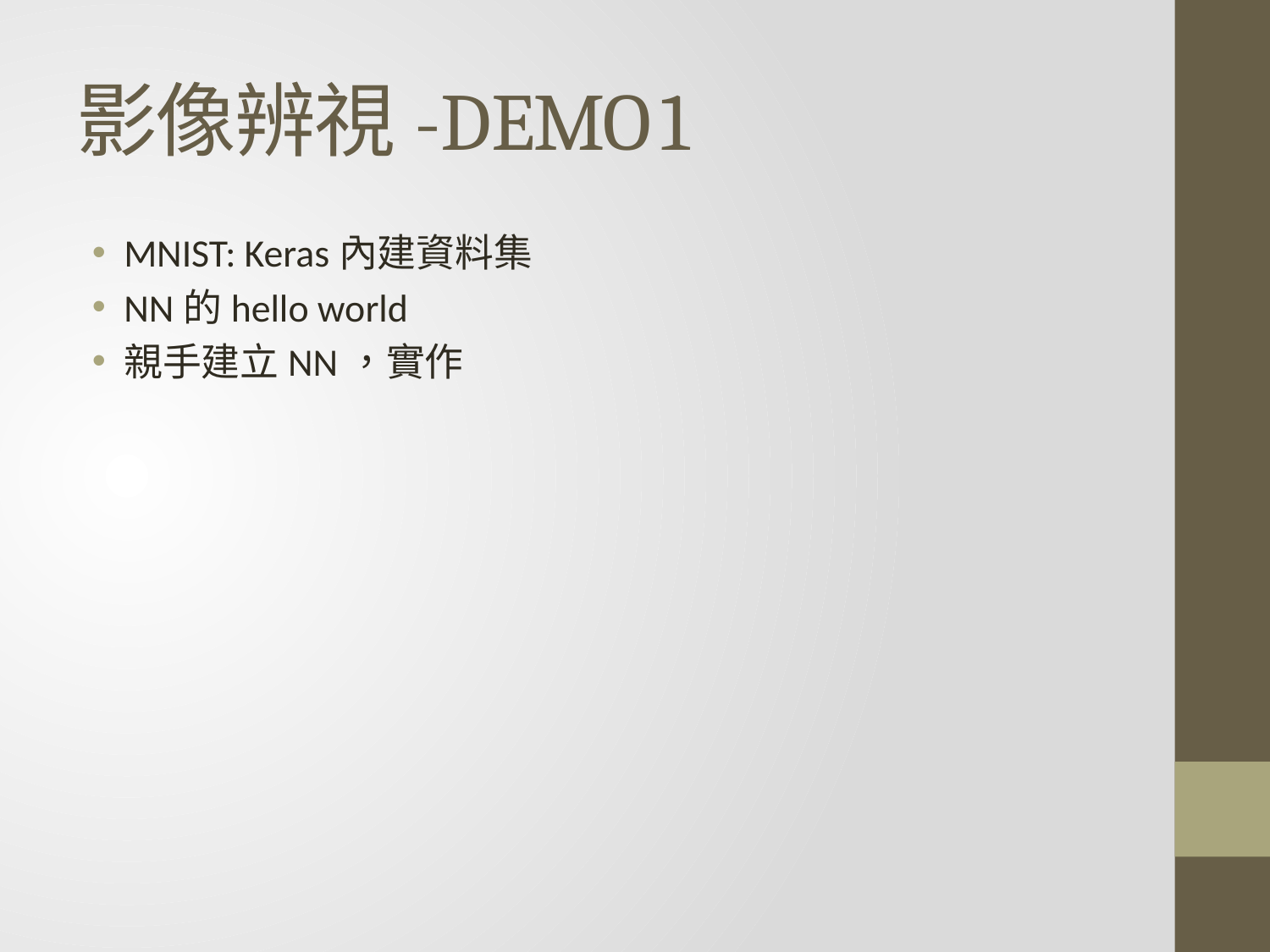

# 影像辨視-DEMO1
MNIST: Keras內建資料集
NN的hello world
親手建立NN，實作